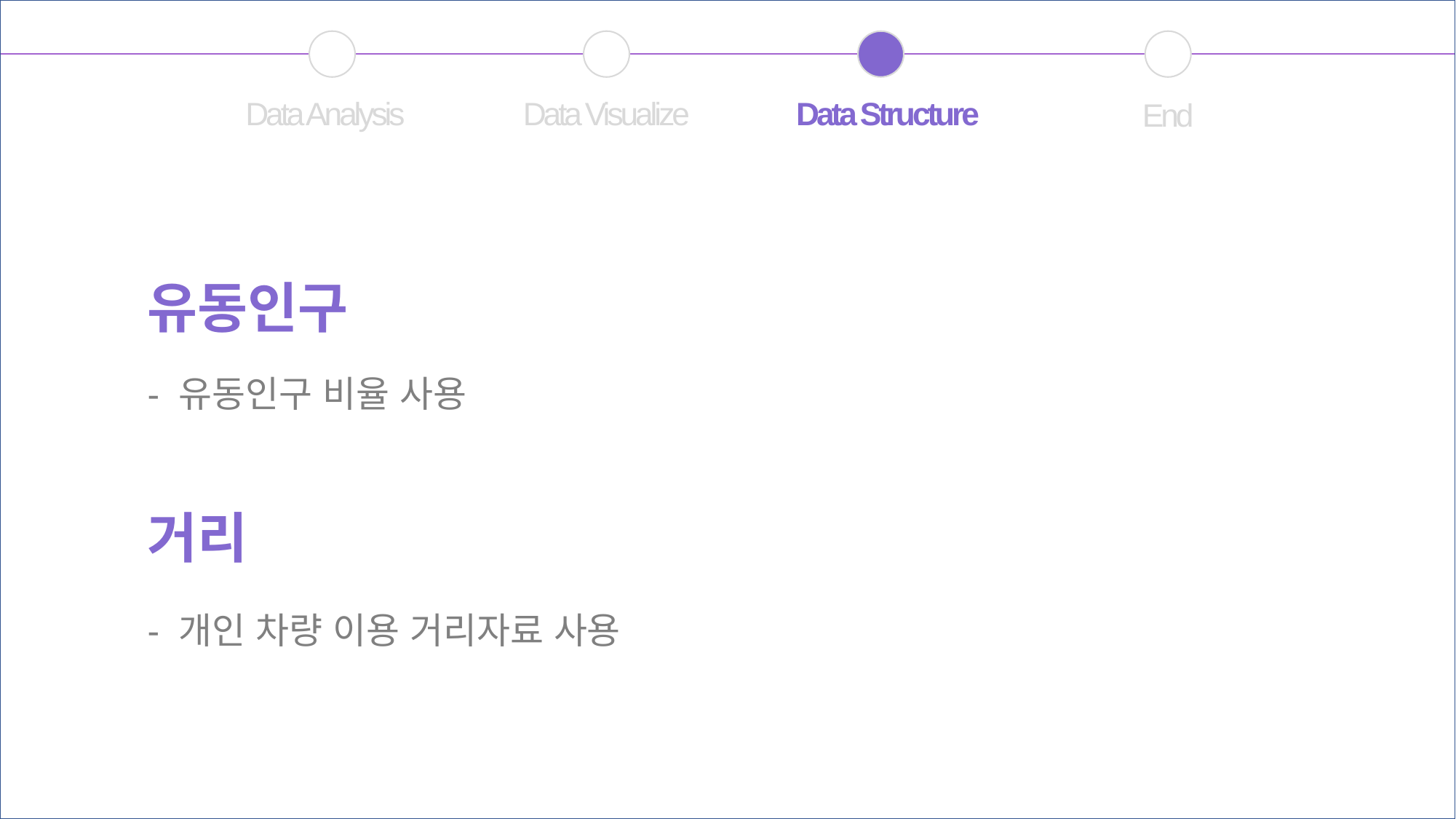

Data Analysis
Data Visualize
Data Structure
End
유동인구
- 유동인구 비율 사용
거리
- 개인 차량 이용 거리자료 사용